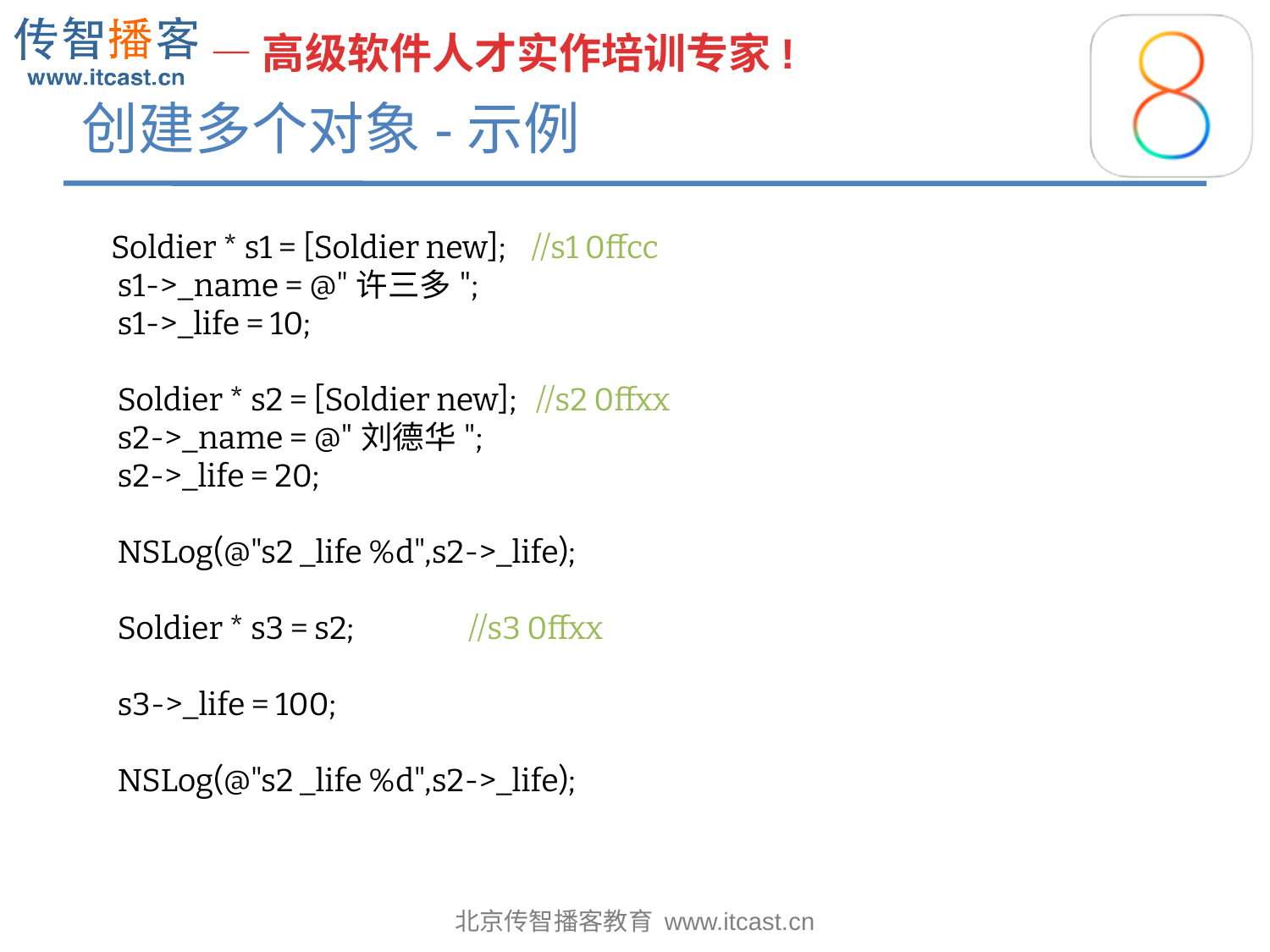

# 创建多个对象-示例
   Soldier * s1 = [Soldier new];    //s1 0ffcc
    s1->_name = @"许三多";
    s1->_life = 10;

    Soldier * s2 = [Soldier new];   //s2 0ffxx
    s2->_name = @"刘德华";
    s2->_life = 20;

    NSLog(@"s2 _life %d",s2->_life);

    Soldier * s3 = s2;                  //s3 0ffxx

    s3->_life = 100;

    NSLog(@"s2 _life %d",s2->_life);